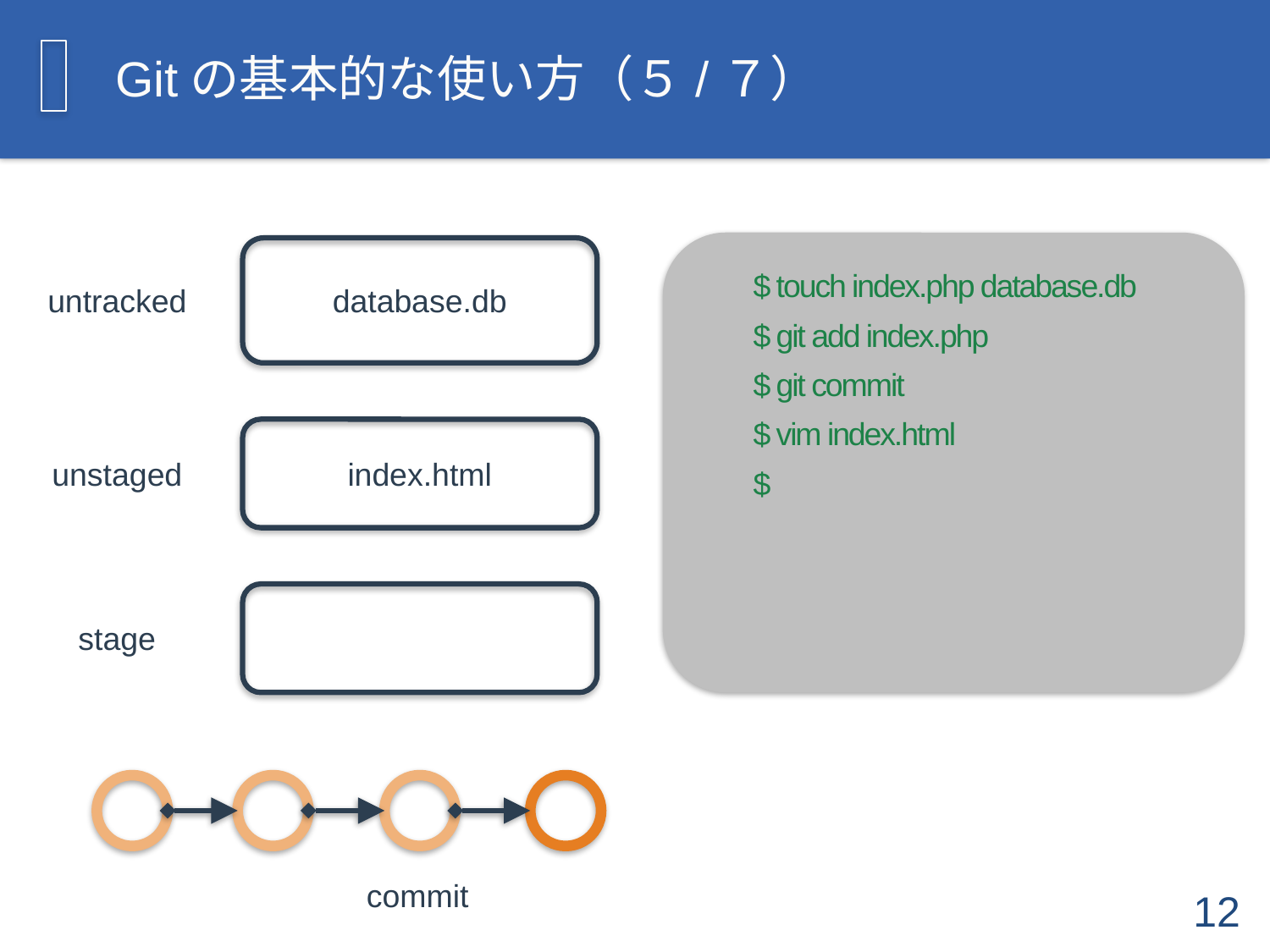

# Gitの基本的な使い方（５/７）

$ touch index.php database.db
$ git add index.php
$ git commit
$ vim index.html
$
untracked
database.db

unstaged
index.html

stage

commit
12